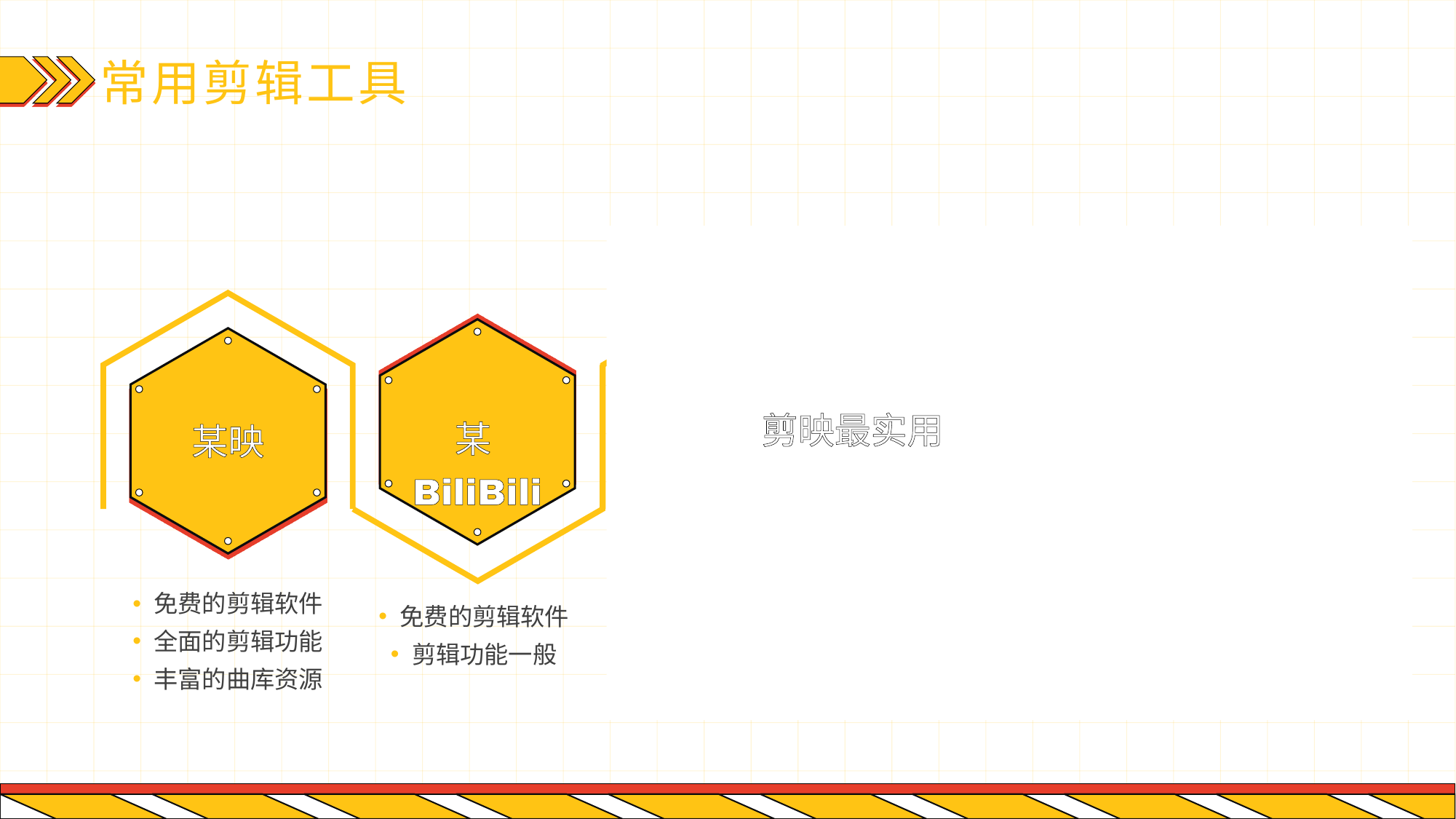

# 常用剪辑工具

某BiliBili
剪映最实用
某映
免费的剪辑软件
全面的剪辑功能
丰富的曲库资源
免费的剪辑软件
剪辑功能一般